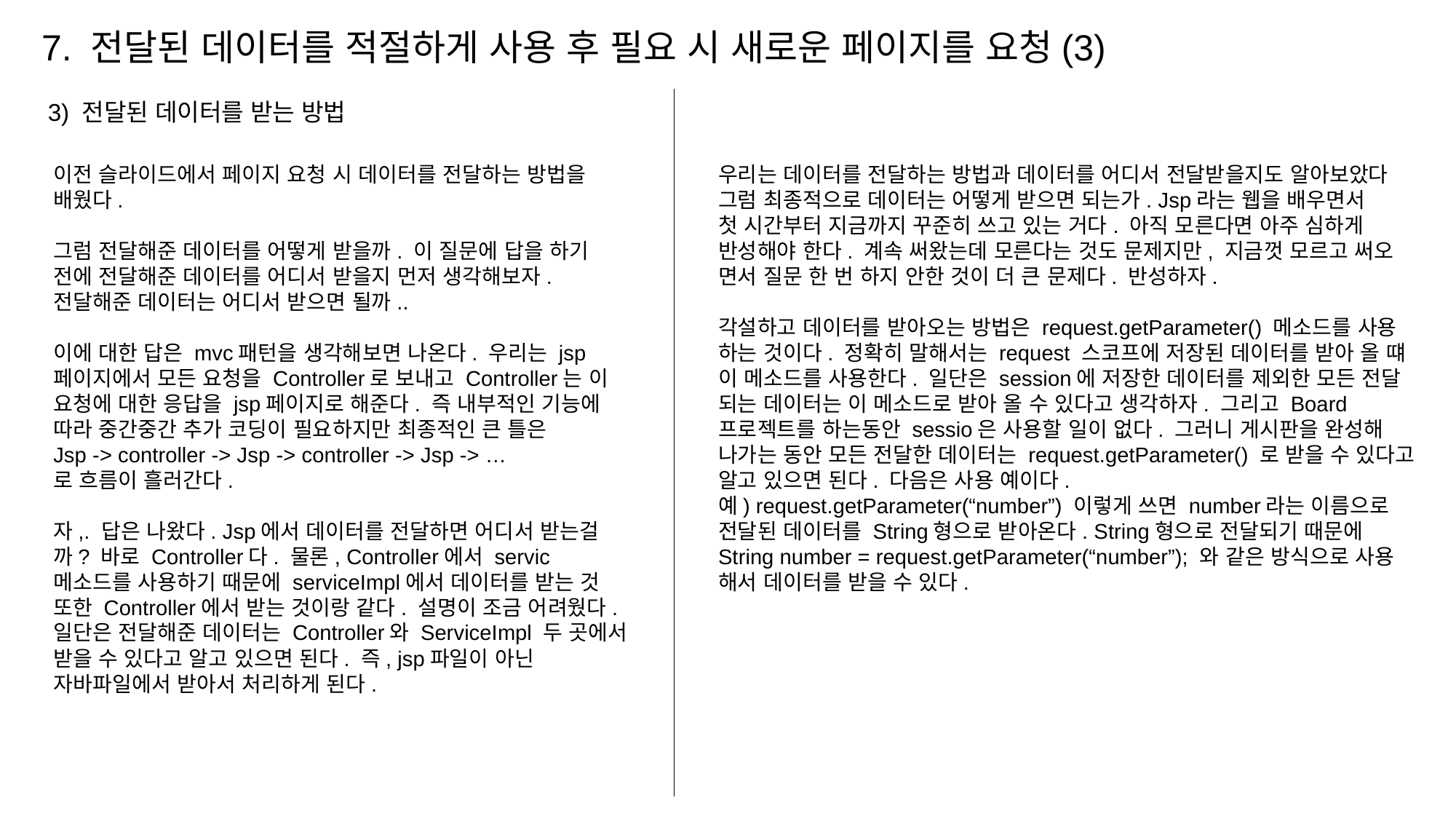

7. 전달된 데이터를 적절하게 사용 후 필요 시 새로운 페이지를 요청(3)
3) 전달된 데이터를 받는 방법
이전 슬라이드에서 페이지 요청 시 데이터를 전달하는 방법을 배웠다.

그럼 전달해준 데이터를 어떻게 받을까. 이 질문에 답을 하기 전에 전달해준 데이터를 어디서 받을지 먼저 생각해보자. 전달해준 데이터는 어디서 받으면 될까..

이에 대한 답은 mvc패턴을 생각해보면 나온다. 우리는 jsp페이지에서 모든 요청을 Controller로 보내고 Controller는 이 요청에 대한 응답을 jsp페이지로 해준다. 즉 내부적인 기능에 따라 중간중간 추가 코딩이 필요하지만 최종적인 큰 틀은
Jsp -> controller -> Jsp -> controller -> Jsp -> …
로 흐름이 흘러간다.

자,. 답은 나왔다. Jsp에서 데이터를 전달하면 어디서 받는걸까? 바로 Controller다. 물론, Controller에서 servic메소드를 사용하기 때문에 serviceImpl에서 데이터를 받는 것 또한 Controller에서 받는 것이랑 같다. 설명이 조금 어려웠다. 일단은 전달해준 데이터는 Controller와 ServiceImpl 두 곳에서 받을 수 있다고 알고 있으면 된다. 즉, jsp파일이 아닌 자바파일에서 받아서 처리하게 된다.
우리는 데이터를 전달하는 방법과 데이터를 어디서 전달받을지도 알아보았다
그럼 최종적으로 데이터는 어떻게 받으면 되는가. Jsp라는 웹을 배우면서
첫 시간부터 지금까지 꾸준히 쓰고 있는 거다. 아직 모른다면 아주 심하게
반성해야 한다. 계속 써왔는데 모른다는 것도 문제지만, 지금껏 모르고 써오
면서 질문 한 번 하지 안한 것이 더 큰 문제다. 반성하자.

각설하고 데이터를 받아오는 방법은 request.getParameter() 메소드를 사용
하는 것이다. 정확히 말해서는 request 스코프에 저장된 데이터를 받아 올 떄
이 메소드를 사용한다. 일단은 session에 저장한 데이터를 제외한 모든 전달
되는 데이터는 이 메소드로 받아 올 수 있다고 생각하자. 그리고 Board
프로젝트를 하는동안 sessio은 사용할 일이 없다. 그러니 게시판을 완성해
나가는 동안 모든 전달한 데이터는 request.getParameter() 로 받을 수 있다고
알고 있으면 된다. 다음은 사용 예이다.
예) request.getParameter(“number”) 이렇게 쓰면 number라는 이름으로
전달된 데이터를 String형으로 받아온다. String형으로 전달되기 때문에
String number = request.getParameter(“number”); 와 같은 방식으로 사용
해서 데이터를 받을 수 있다.